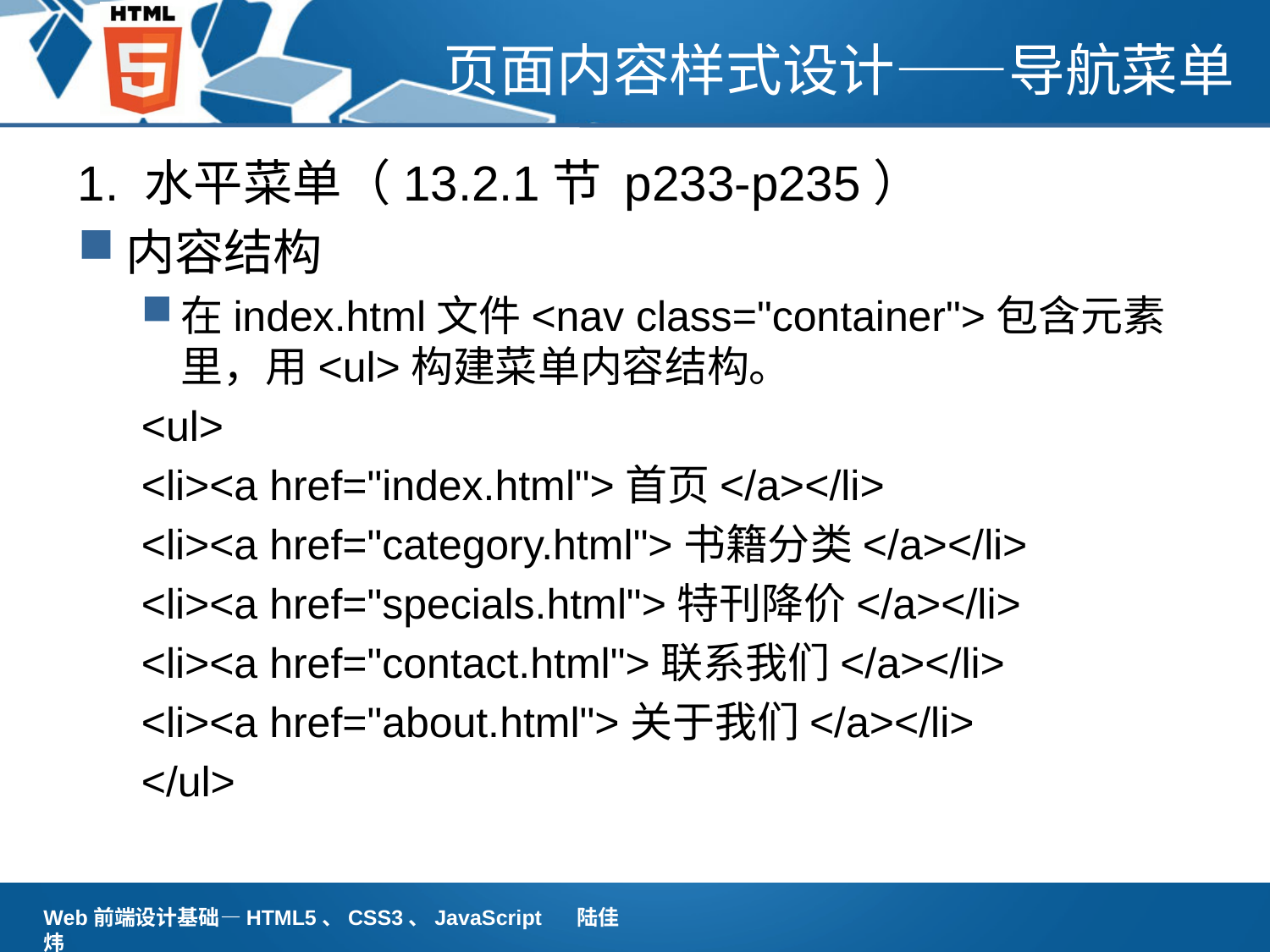

# 页面内容样式设计——导航菜单
1. 水平菜单（13.2.1节 p233-p235）
内容结构
在index.html文件<nav class="container">包含元素里，用<ul>构建菜单内容结构。
<ul>
<li><a href="index.html">首页</a></li>
<li><a href="category.html">书籍分类</a></li>
<li><a href="specials.html">特刊降价</a></li>
<li><a href="contact.html">联系我们</a></li>
<li><a href="about.html">关于我们</a></li>
</ul>